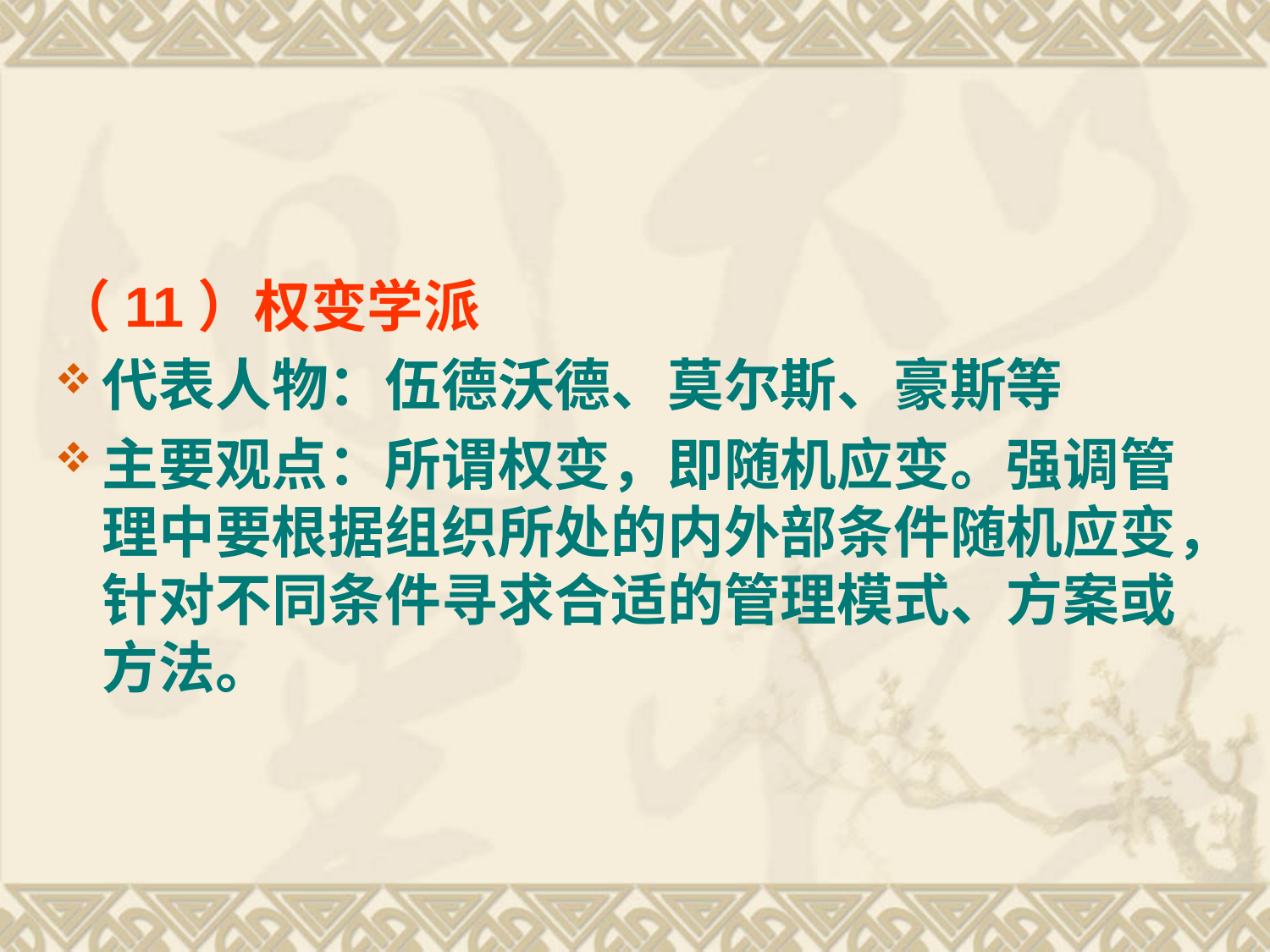

#
（11）权变学派
代表人物：伍德沃德、莫尔斯、豪斯等
主要观点：所谓权变，即随机应变。强调管理中要根据组织所处的内外部条件随机应变，针对不同条件寻求合适的管理模式、方案或方法。